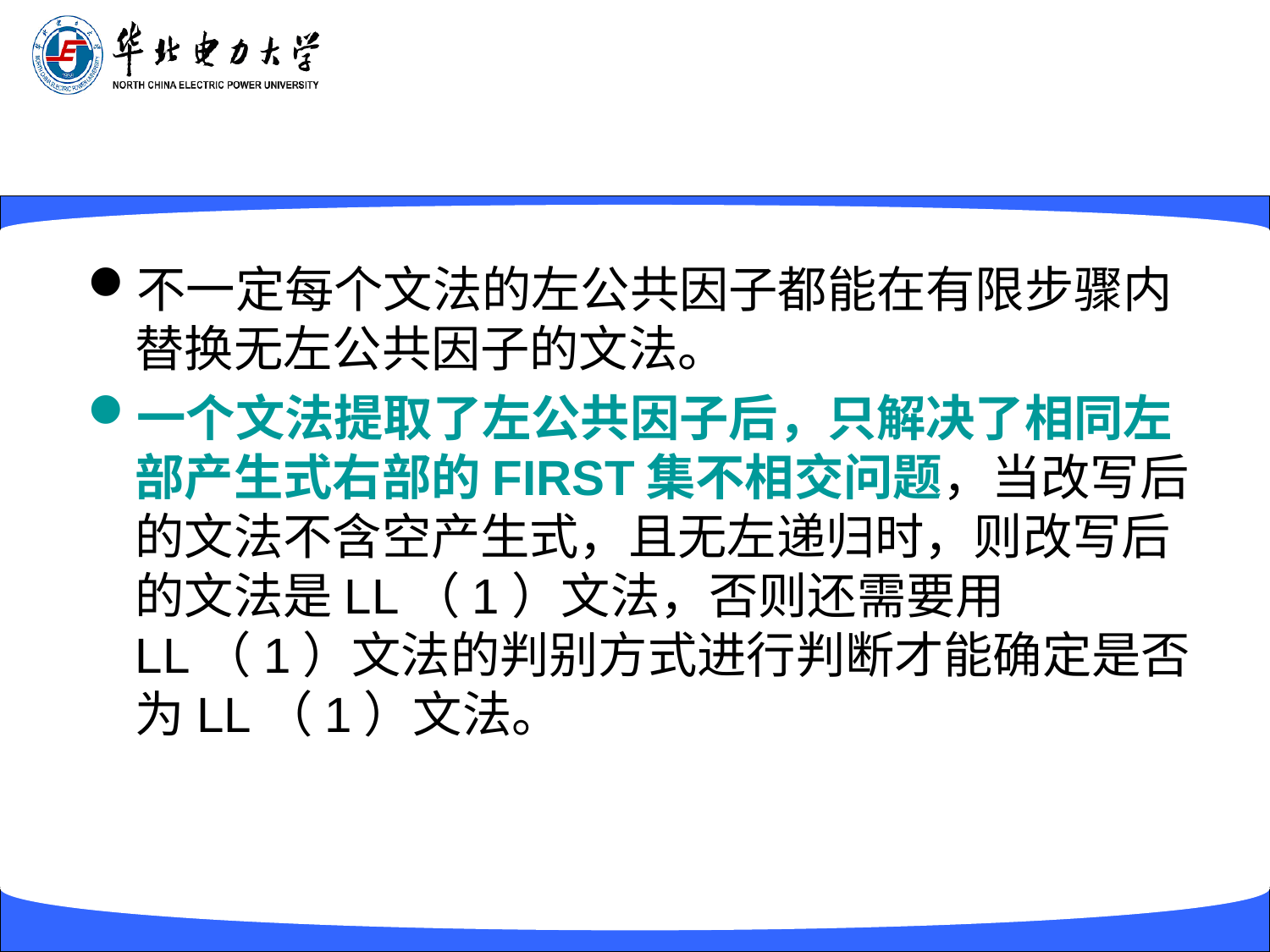

不一定每个文法的左公共因子都能在有限步骤内替换无左公共因子的文法。
一个文法提取了左公共因子后，只解决了相同左部产生式右部的FIRST集不相交问题，当改写后的文法不含空产生式，且无左递归时，则改写后的文法是LL（1）文法，否则还需要用LL（1）文法的判别方式进行判断才能确定是否为LL（1）文法。